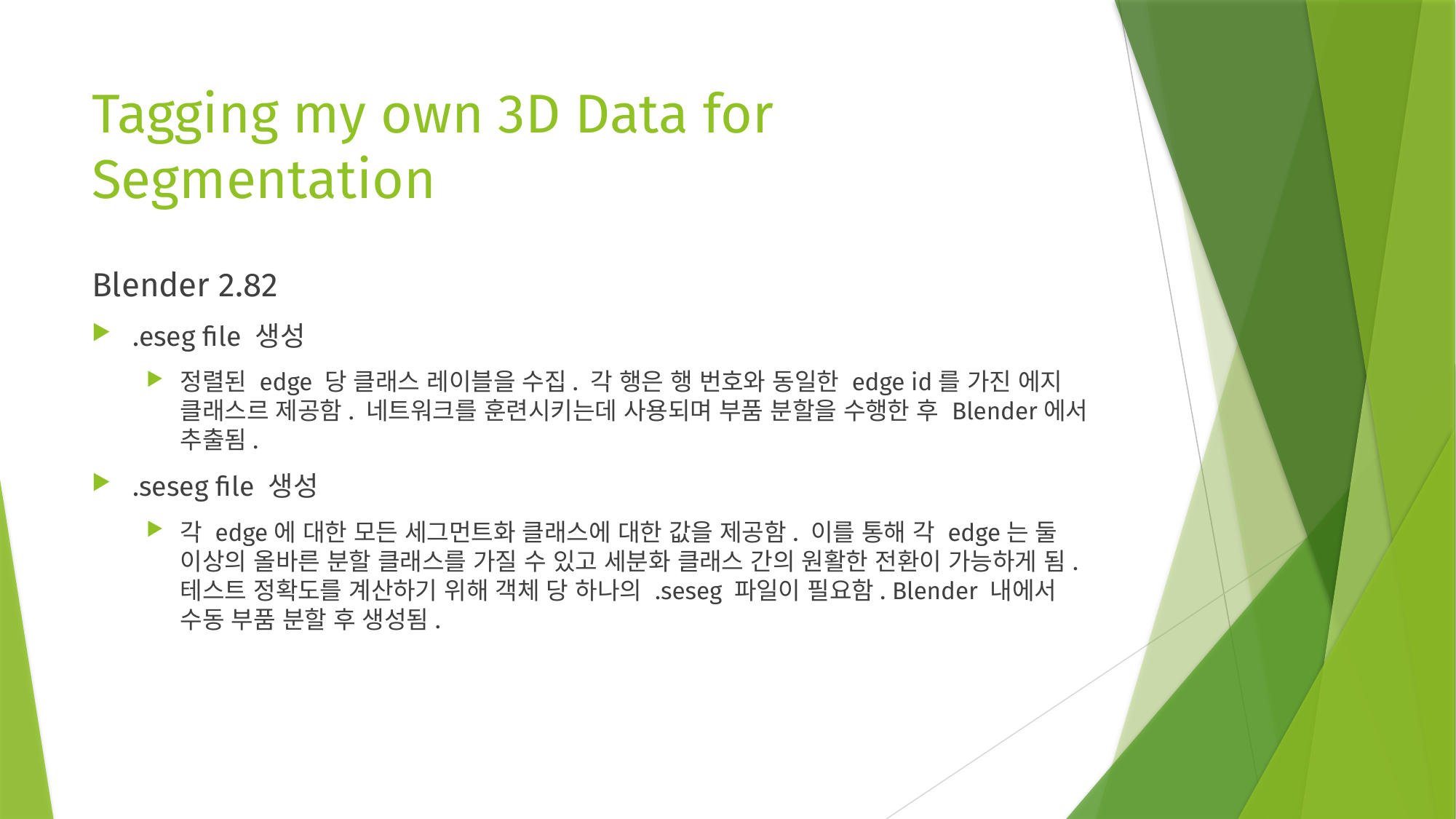

# Tagging my own 3D Data for Segmentation
Blender 2.82
.eseg file 생성
정렬된 edge 당 클래스 레이블을 수집. 각 행은 행 번호와 동일한 edge id를 가진 에지 클래스르 제공함. 네트워크를 훈련시키는데 사용되며 부품 분할을 수행한 후 Blender에서 추출됨.
.seseg file 생성
각 edge에 대한 모든 세그먼트화 클래스에 대한 값을 제공함. 이를 통해 각 edge는 둘 이상의 올바른 분할 클래스를 가질 수 있고 세분화 클래스 간의 원활한 전환이 가능하게 됨. 테스트 정확도를 계산하기 위해 객체 당 하나의 .seseg 파일이 필요함. Blender 내에서 수동 부품 분할 후 생성됨.